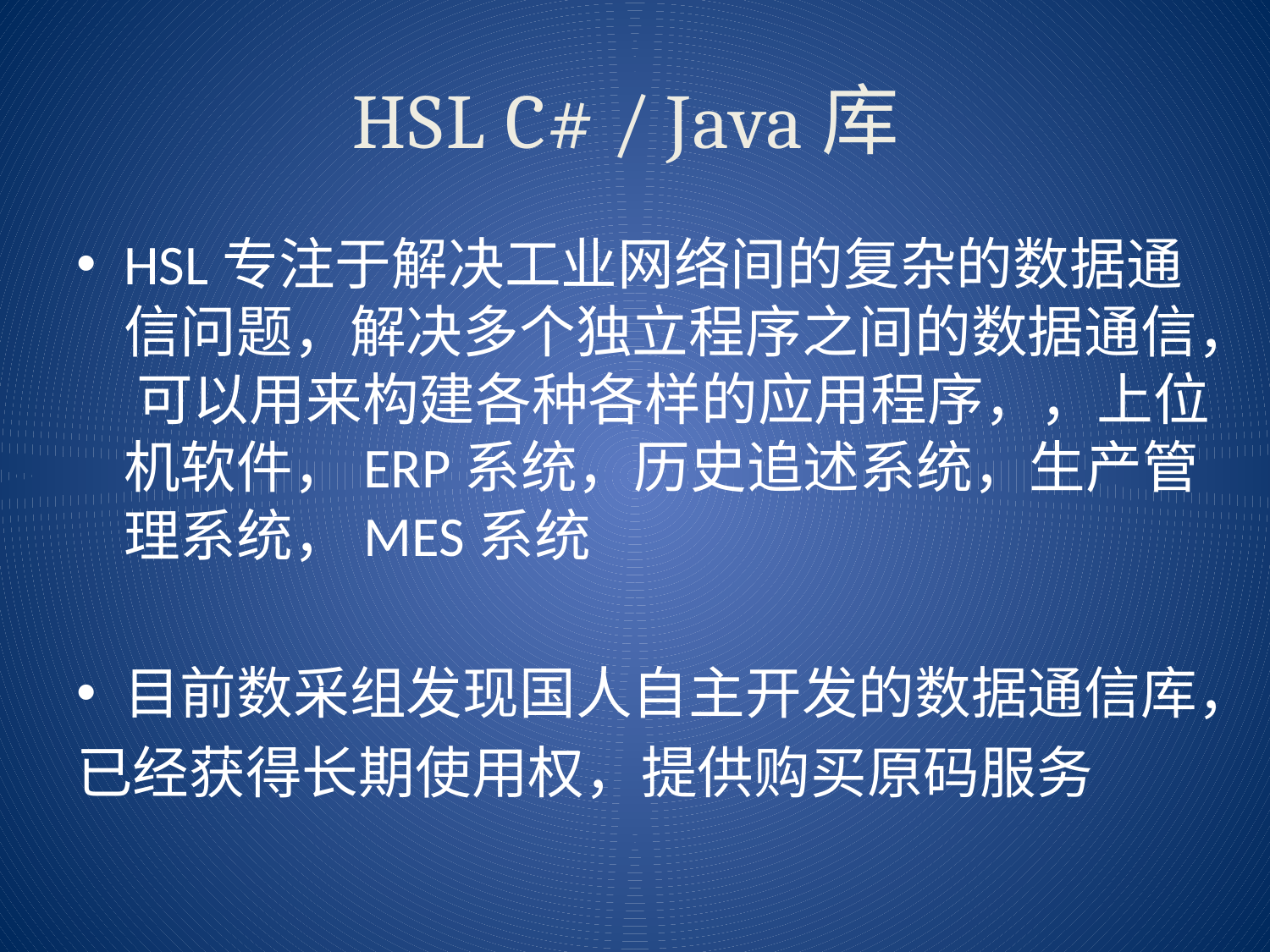

# HSL C# / Java库
HSL专注于解决工业网络间的复杂的数据通信问题，解决多个独立程序之间的数据通信， 可以用来构建各种各样的应用程序，，上位机软件，ERP系统，历史追述系统，生产管理系统，MES系统

目前数采组发现国人自主开发的数据通信库，
已经获得长期使用权，提供购买原码服务